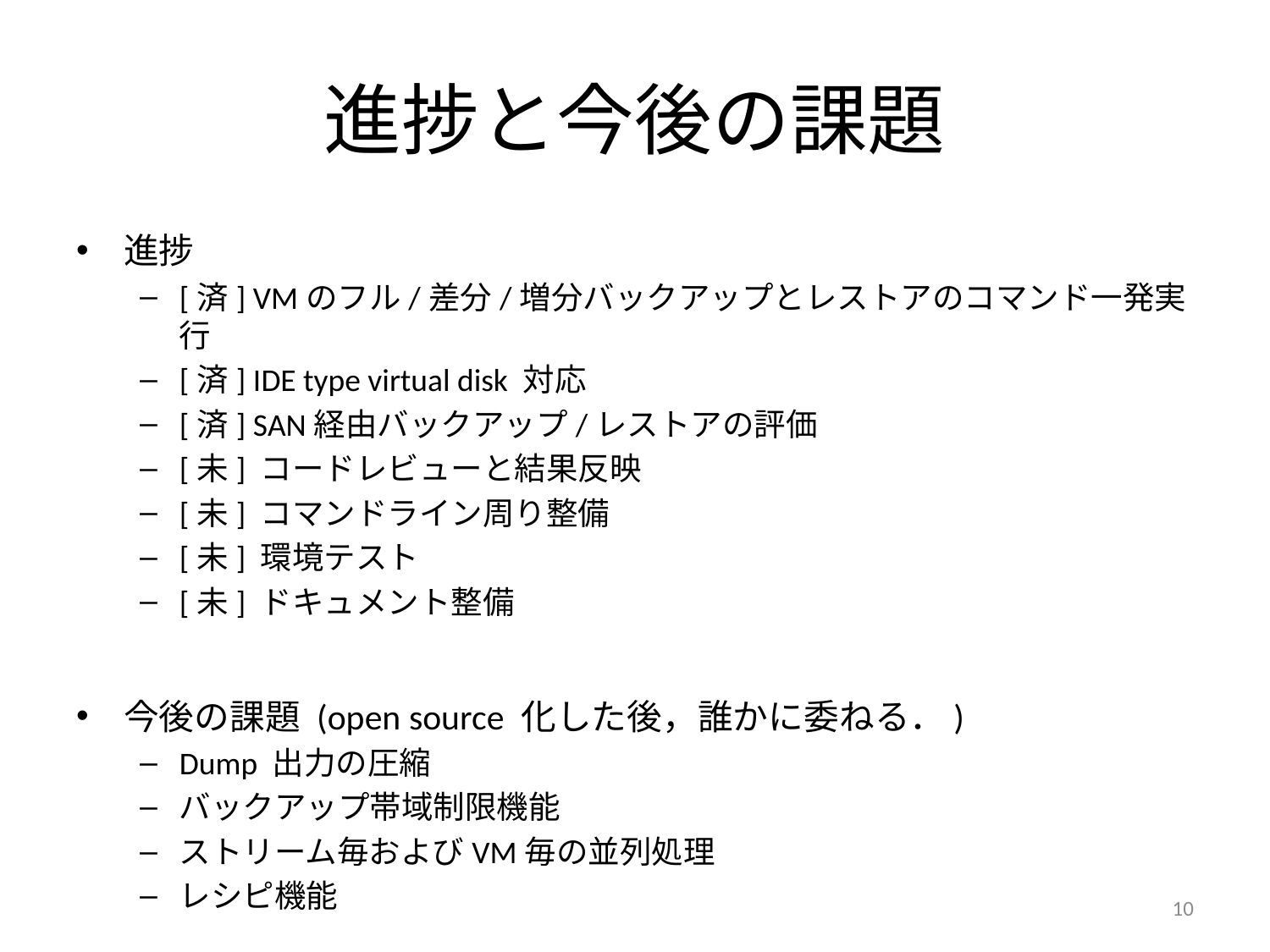

# 進捗と今後の課題
進捗
[済] VMのフル/差分/増分バックアップとレストアのコマンド一発実行
[済] IDE type virtual disk 対応
[済] SAN経由バックアップ/レストアの評価
[未] コードレビューと結果反映
[未] コマンドライン周り整備
[未] 環境テスト
[未] ドキュメント整備

今後の課題 (open source 化した後，誰かに委ねる．)
Dump 出力の圧縮
バックアップ帯域制限機能
ストリーム毎およびVM毎の並列処理
レシピ機能
10